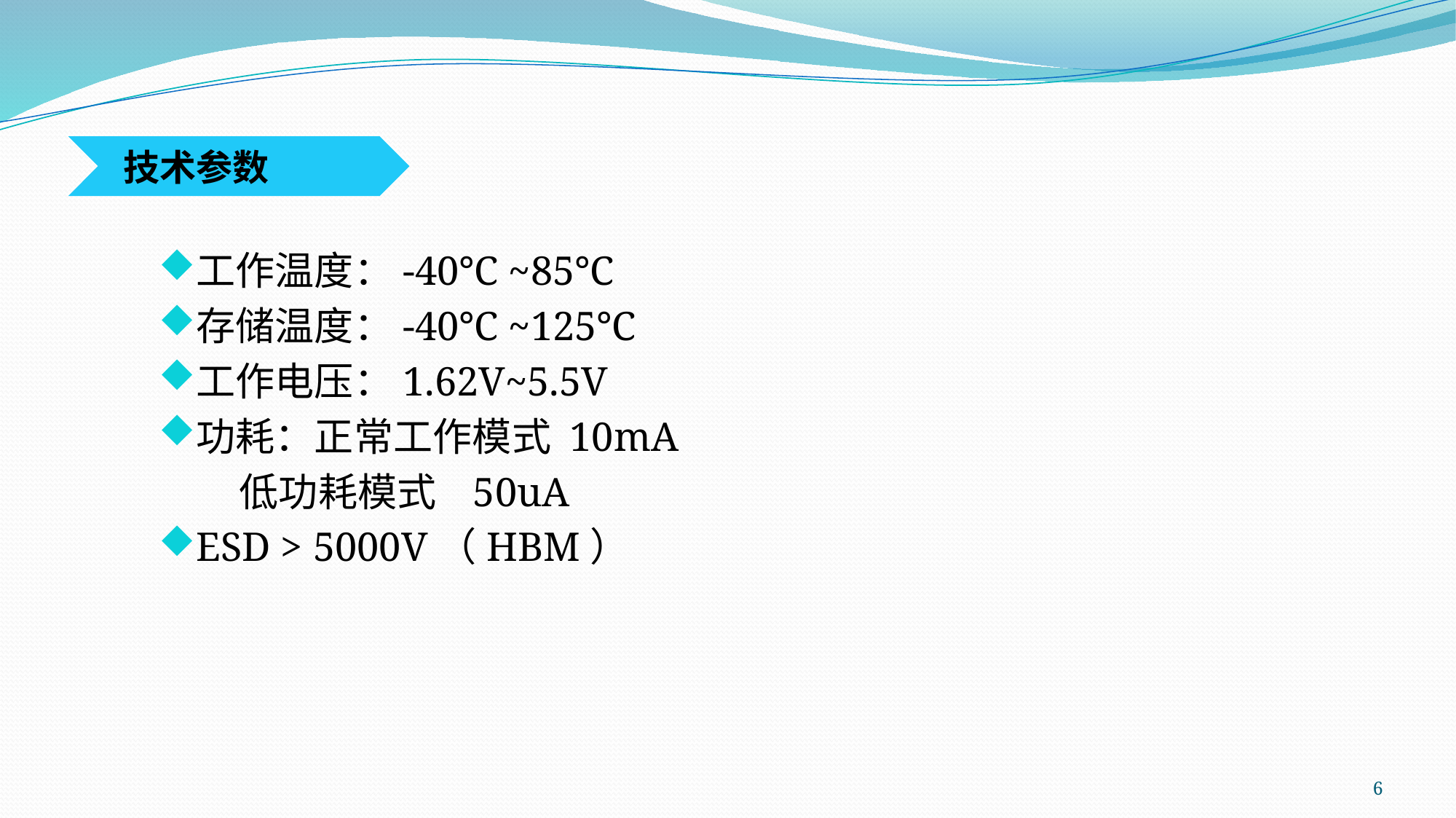

技术参数
工作温度：-40℃ ~85℃
存储温度：-40℃ ~125℃
工作电压：1.62V~5.5V
功耗：正常工作模式 10mA
        低功耗模式   50uA
ESD > 5000V（HBM）
6